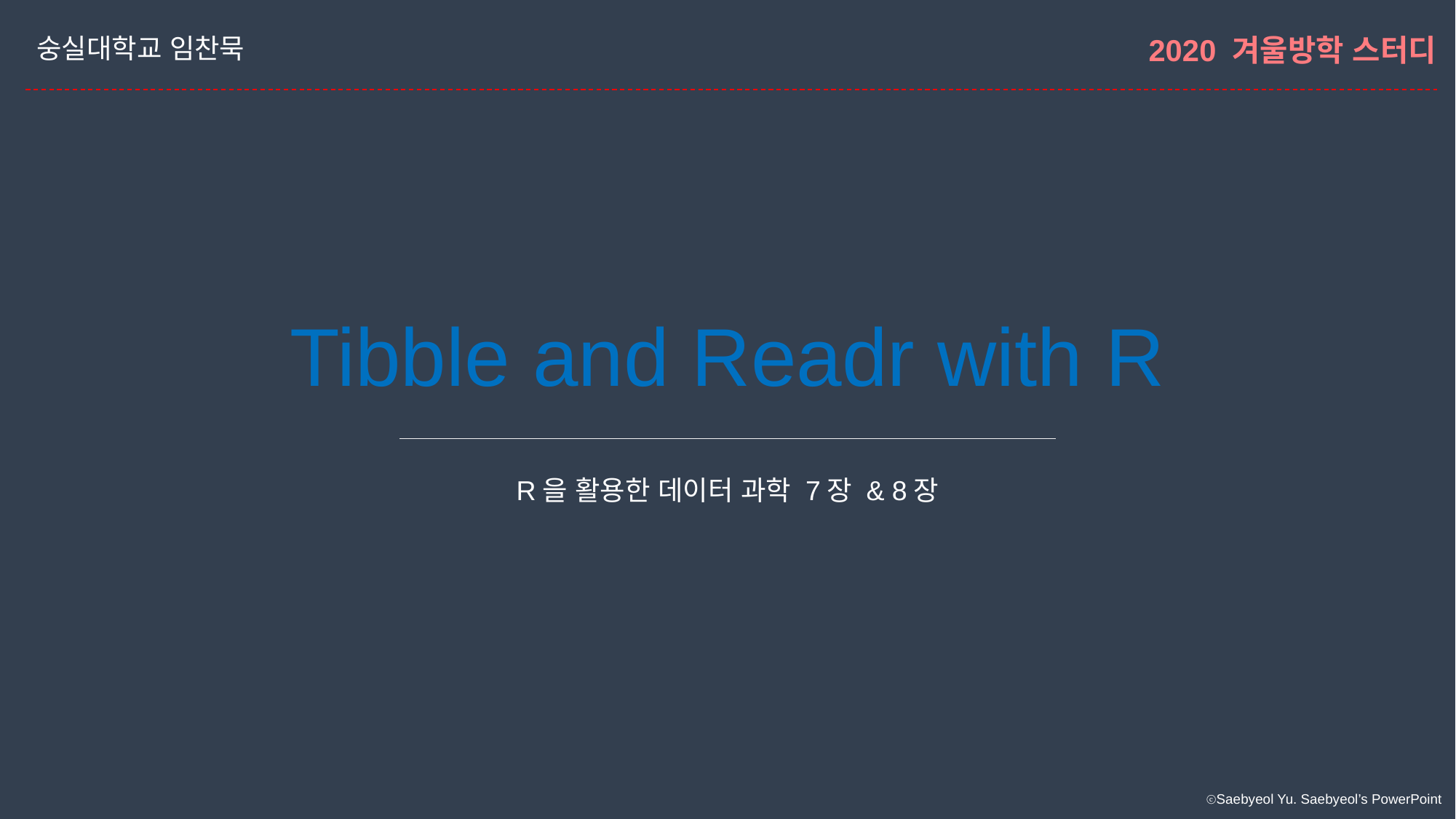

숭실대학교 임찬묵
2020 겨울방학 스터디
Tibble and Readr with R
R을 활용한 데이터 과학 7장 & 8장